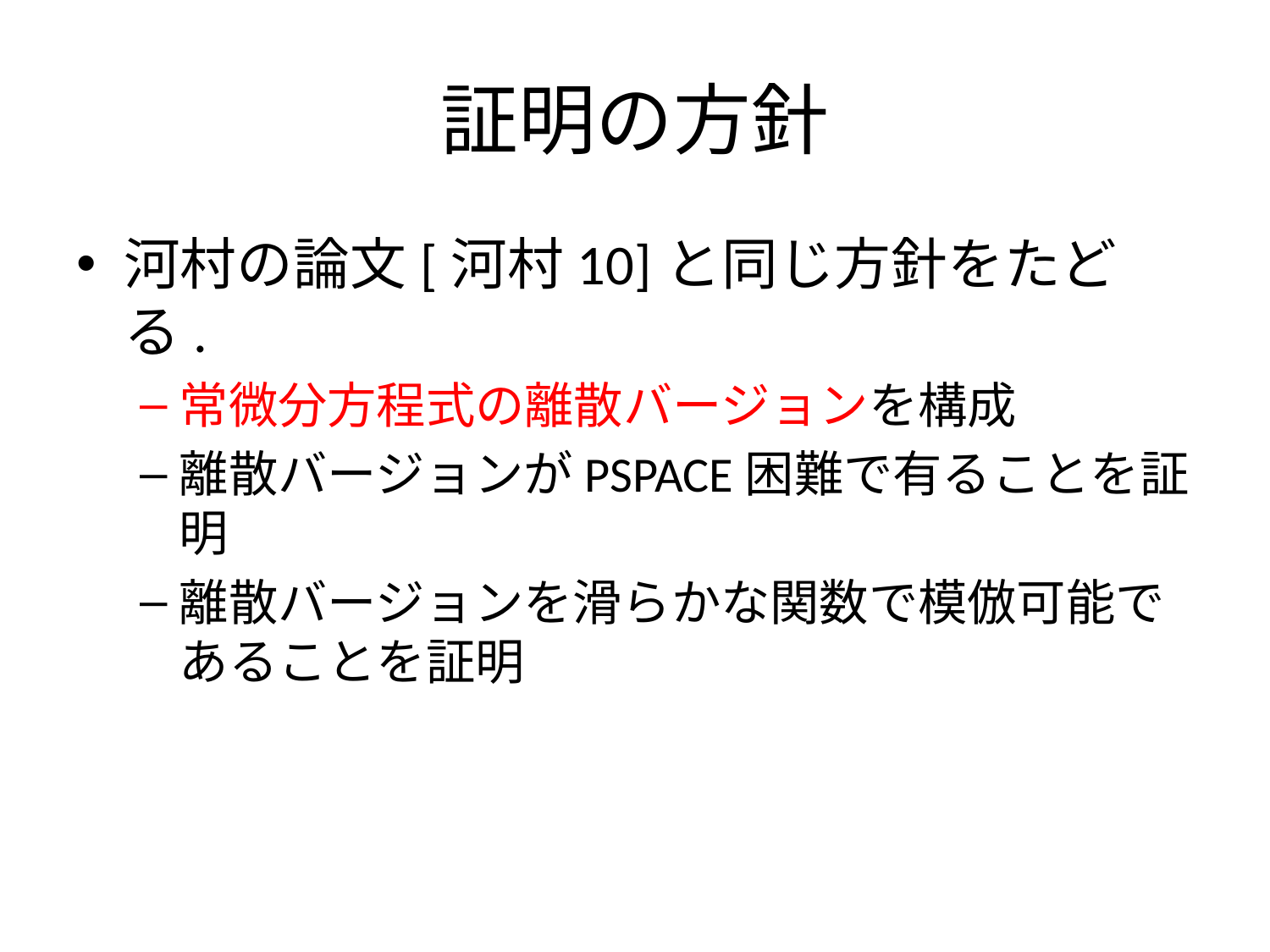

# 証明の方針
河村の論文[河村10]と同じ方針をたどる.
常微分方程式の離散バージョンを構成
離散バージョンがPSPACE困難で有ることを証明
離散バージョンを滑らかな関数で模倣可能であることを証明